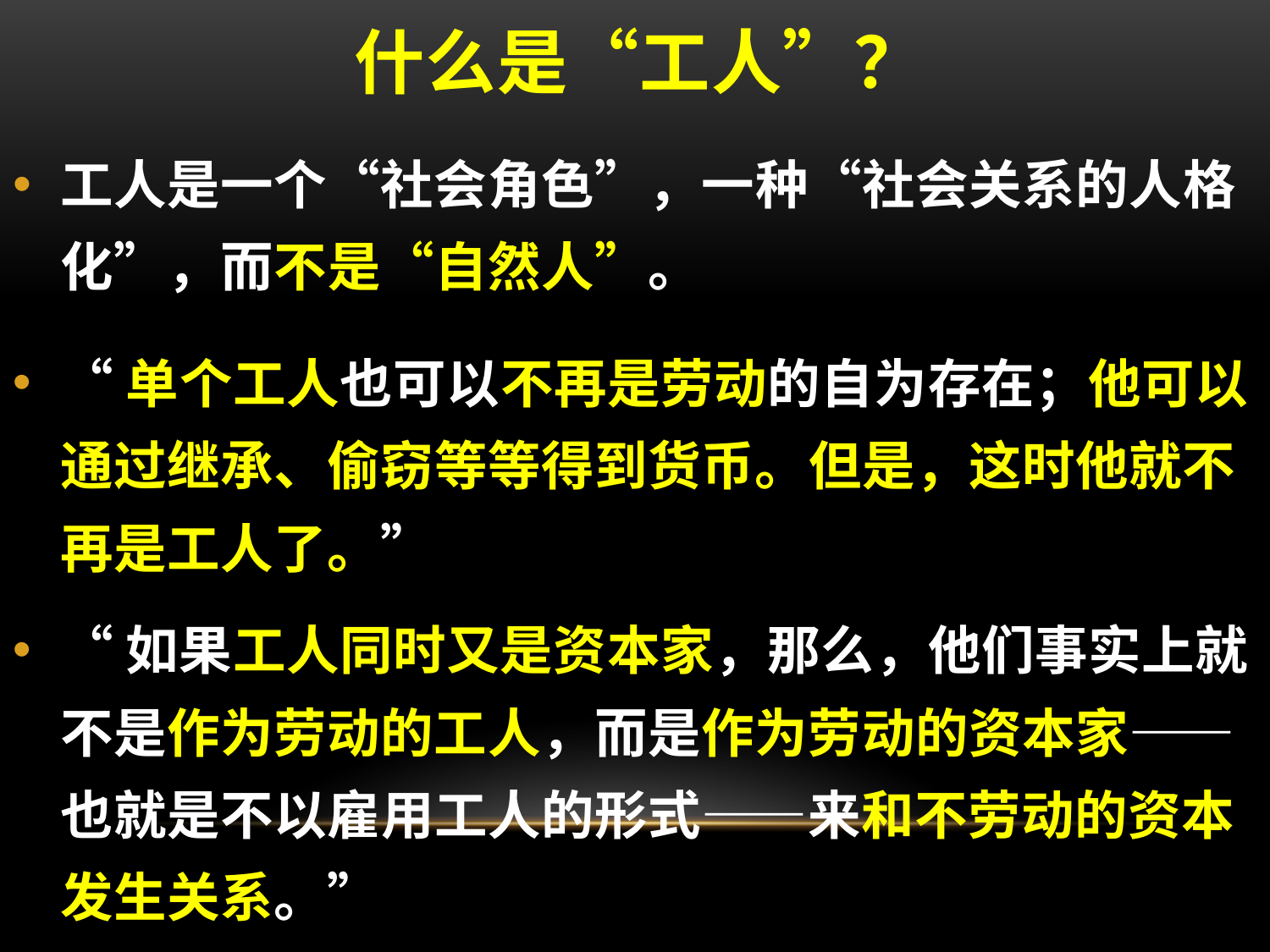

# 什么是“工人”？
工人是一个“社会角色”，一种“社会关系的人格化”，而不是“自然人”。
“单个工人也可以不再是劳动的自为存在；他可以通过继承、偷窃等等得到货币。但是，这时他就不再是工人了。”
“如果工人同时又是资本家，那么，他们事实上就不是作为劳动的工人，而是作为劳动的资本家——也就是不以雇用工人的形式——来和不劳动的资本发生关系。”